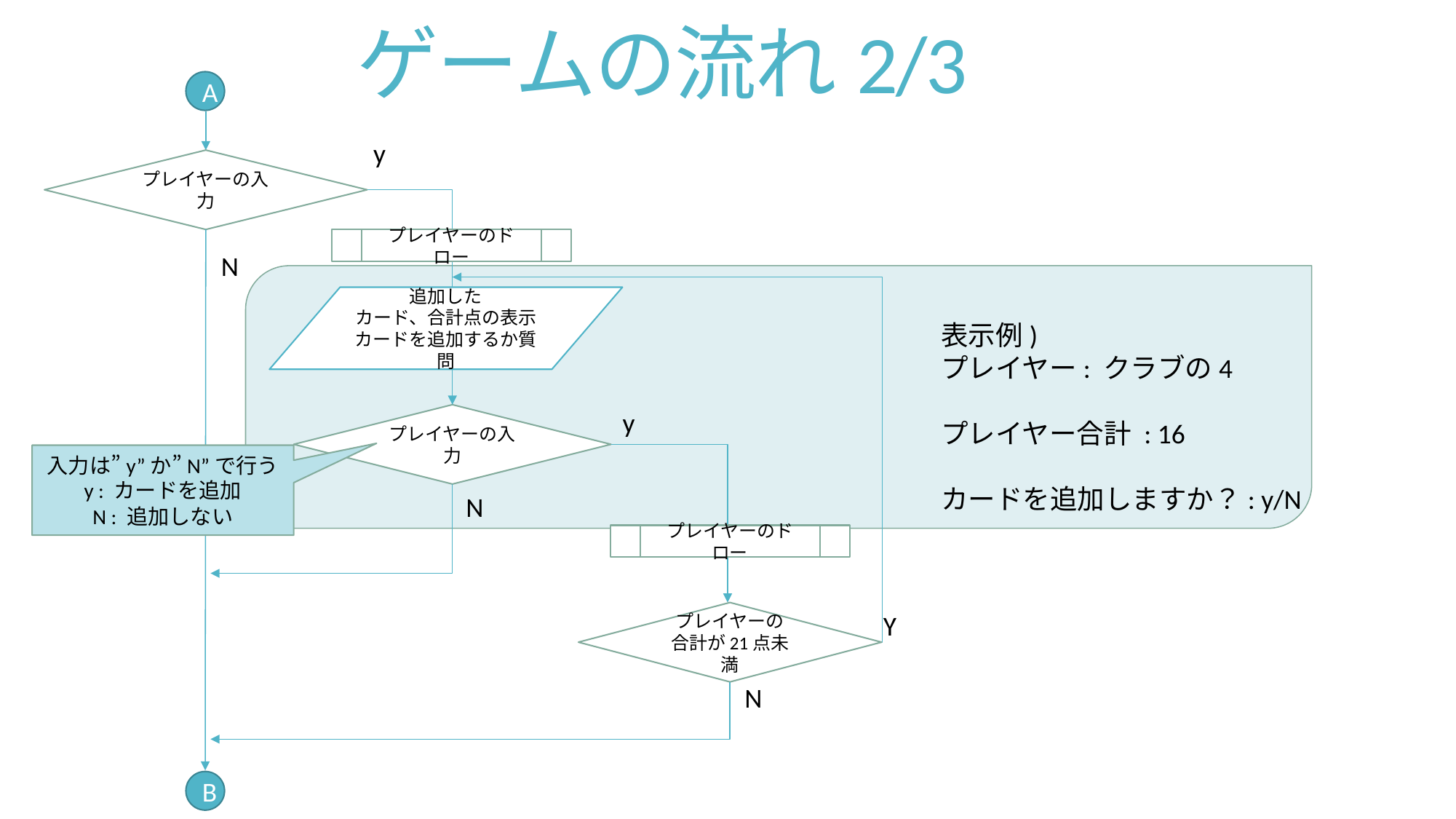

ゲームの流れ2/3
A
y
プレイヤーの入力
プレイヤーのドロー
N

追加した
カード、合計点の表示
カードを追加するか質問
表示例)
プレイヤー: クラブの4

プレイヤー合計 : 16

カードを追加しますか？: y/N
y
プレイヤーの入力
入力は”y”か”N”で行う
y : カードを追加
N : 追加しない
N
プレイヤーのドロー
プレイヤーの
合計が21点未満
Y
N
B